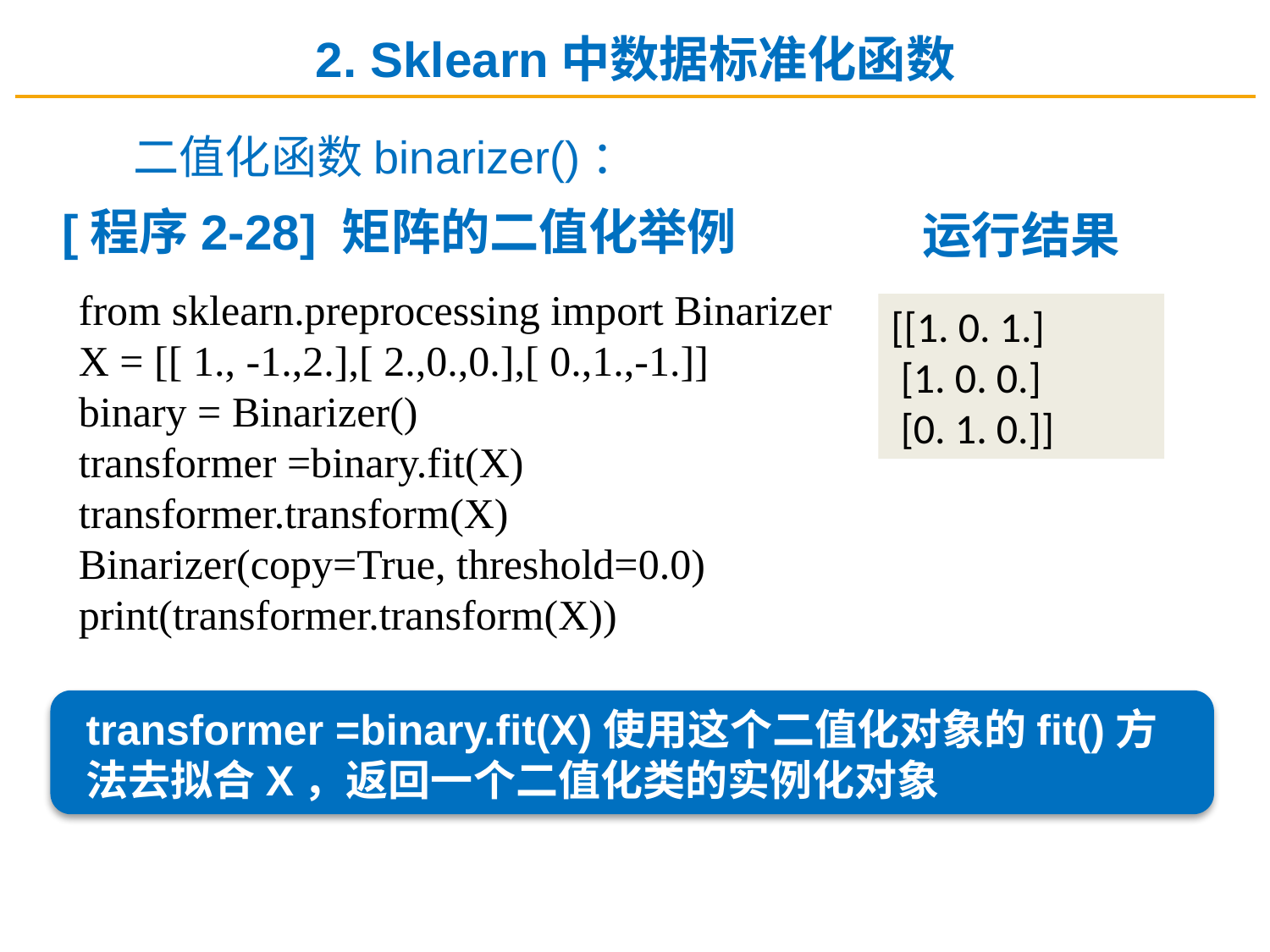

2. Sklearn中数据标准化函数
二值化函数binarizer()：
[程序2-28] 矩阵的二值化举例
运行结果
from sklearn.preprocessing import Binarizer
X = [[ 1., -1.,2.],[ 2.,0.,0.],[ 0.,1.,-1.]]
binary = Binarizer()
transformer =binary.fit(X)
transformer.transform(X)
Binarizer(copy=True, threshold=0.0)
print(transformer.transform(X))
[[1. 0. 1.]
 [1. 0. 0.]
 [0. 1. 0.]]

transformer =binary.fit(X)使用这个二值化对象的fit()方法去拟合X，返回一个二值化类的实例化对象